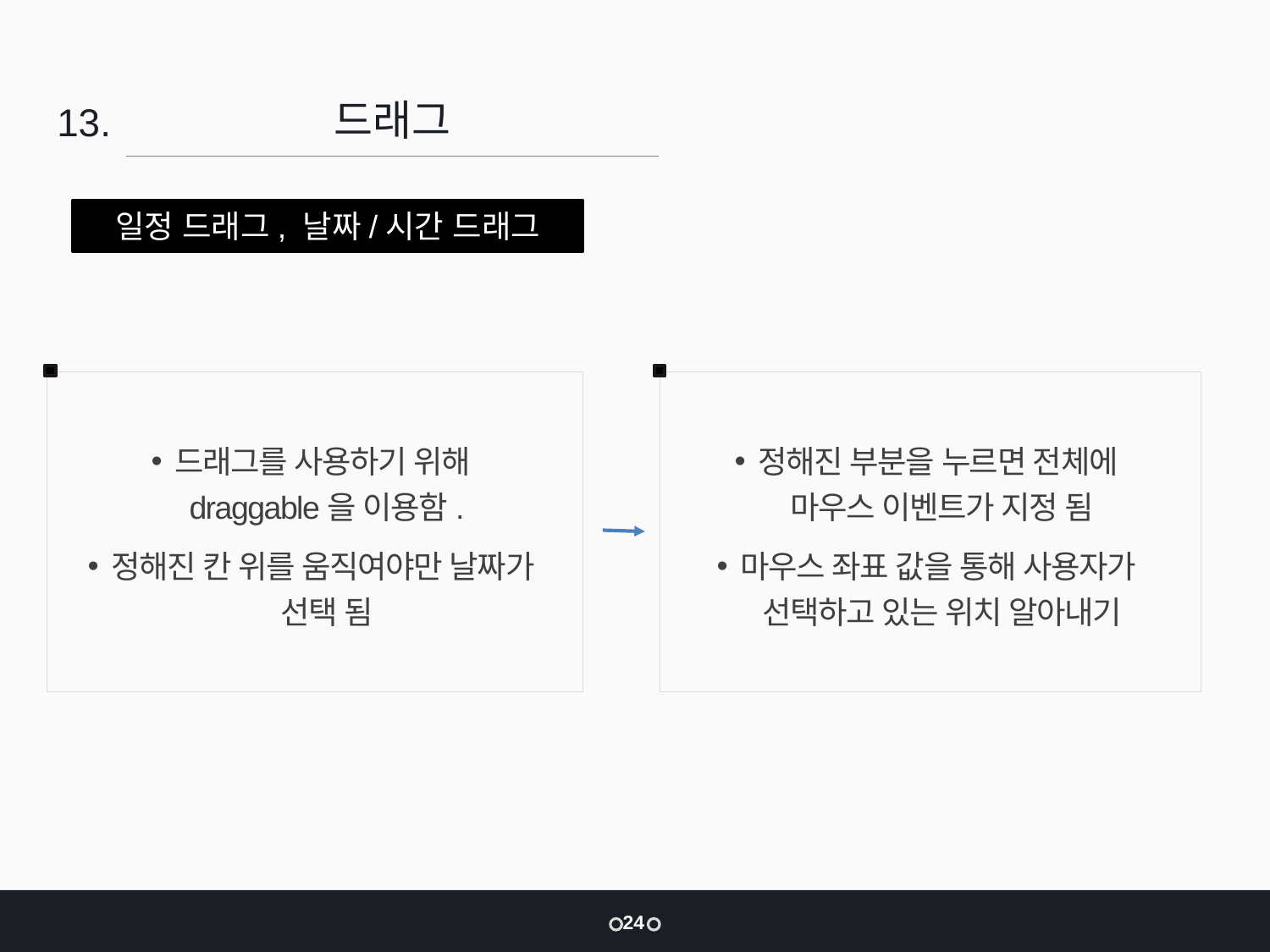

드래그
13.
일정 드래그, 날짜/시간 드래그

드래그를 사용하기 위해
draggable을 이용함.
정해진 칸 위를 움직여야만 날짜가
선택 됨
정해진 부분을 누르면 전체에
마우스 이벤트가 지정 됨
마우스 좌표 값을 통해 사용자가
선택하고 있는 위치 알아내기
24